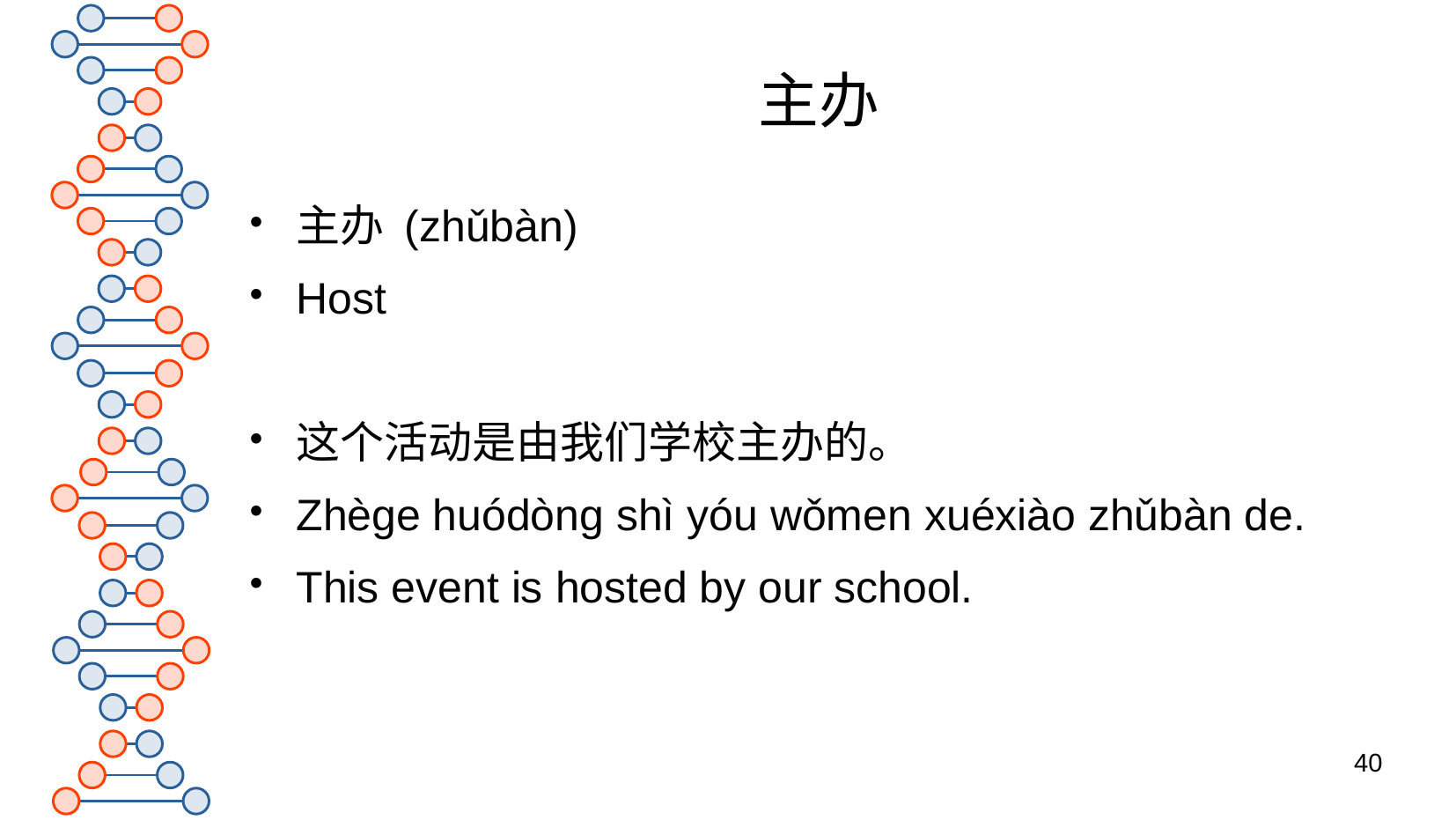

# 主办
主办 (zhǔbàn)
Host

这个活动是由我们学校主办的。
Zhège huódòng shì yóu wǒmen xuéxiào zhǔbàn de.
This event is hosted by our school.

40